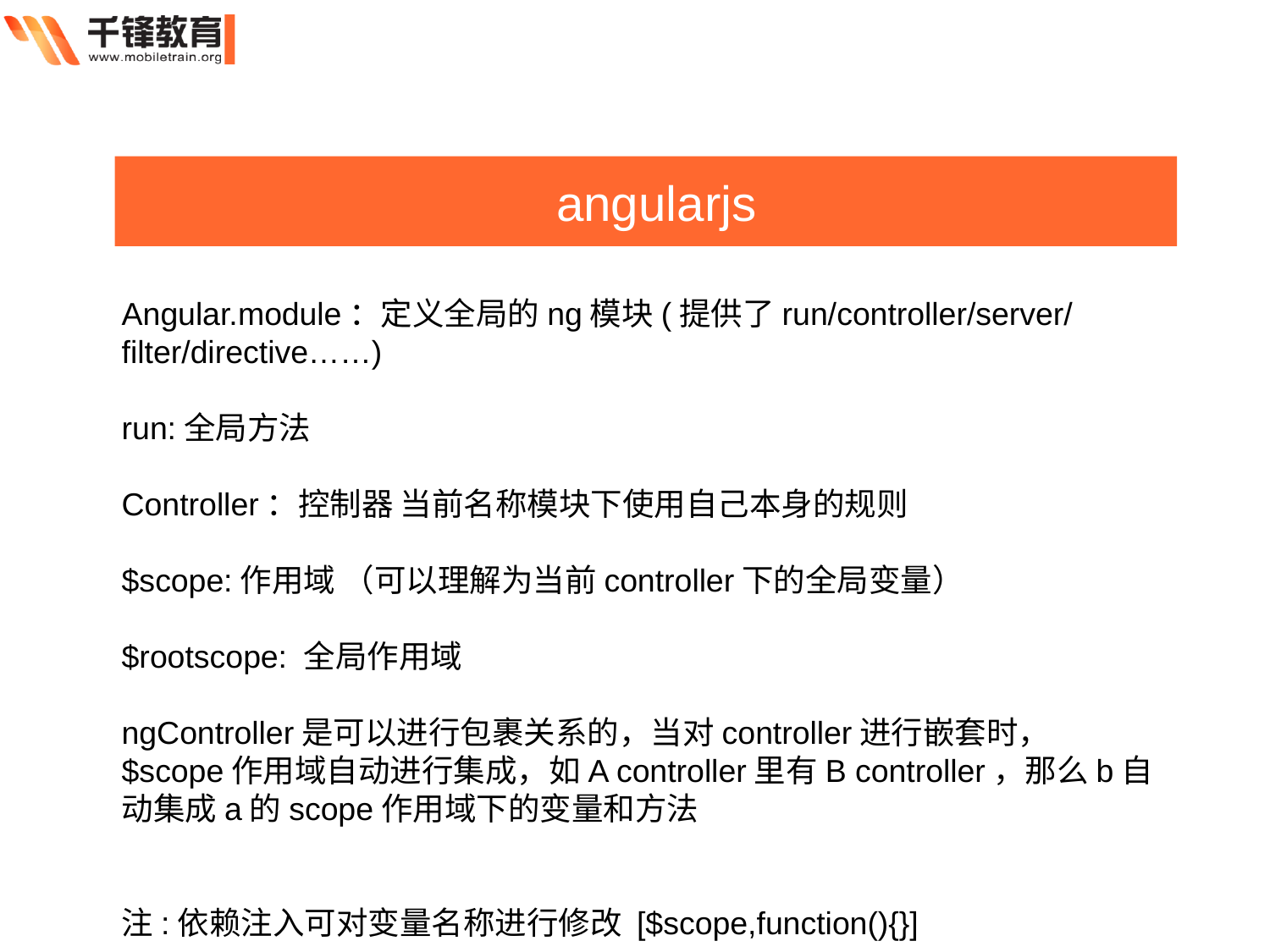

angularjs
Angular.module：定义全局的ng模块(提供了run/controller/server/filter/directive……)

run:全局方法

Controller：控制器 当前名称模块下使用自己本身的规则

$scope:作用域 （可以理解为当前controller下的全局变量）

$rootscope: 全局作用域

ngController是可以进行包裹关系的，当对controller进行嵌套时，$scope作用域自动进行集成，如A controller里有B controller，那么b自动集成a的scope作用域下的变量和方法

注:依赖注入可对变量名称进行修改 [$scope,function(){}]